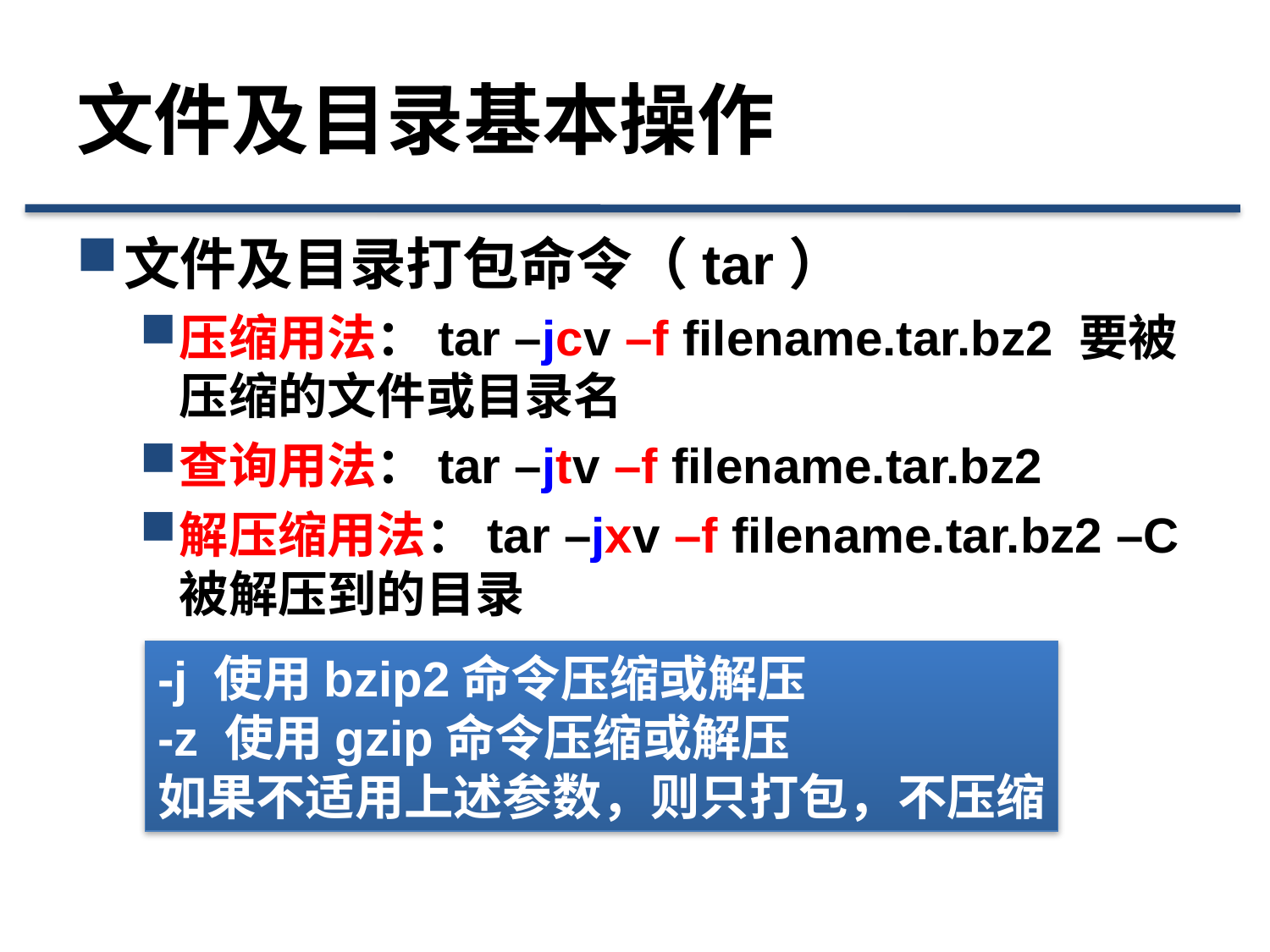

# 文件及目录基本操作
文件及目录打包命令（tar）
压缩用法：tar –jcv –f filename.tar.bz2 要被压缩的文件或目录名
查询用法：tar –jtv –f filename.tar.bz2
解压缩用法：tar –jxv –f filename.tar.bz2 –C 被解压到的目录
-j 使用bzip2命令压缩或解压
-z 使用gzip命令压缩或解压
如果不适用上述参数，则只打包，不压缩